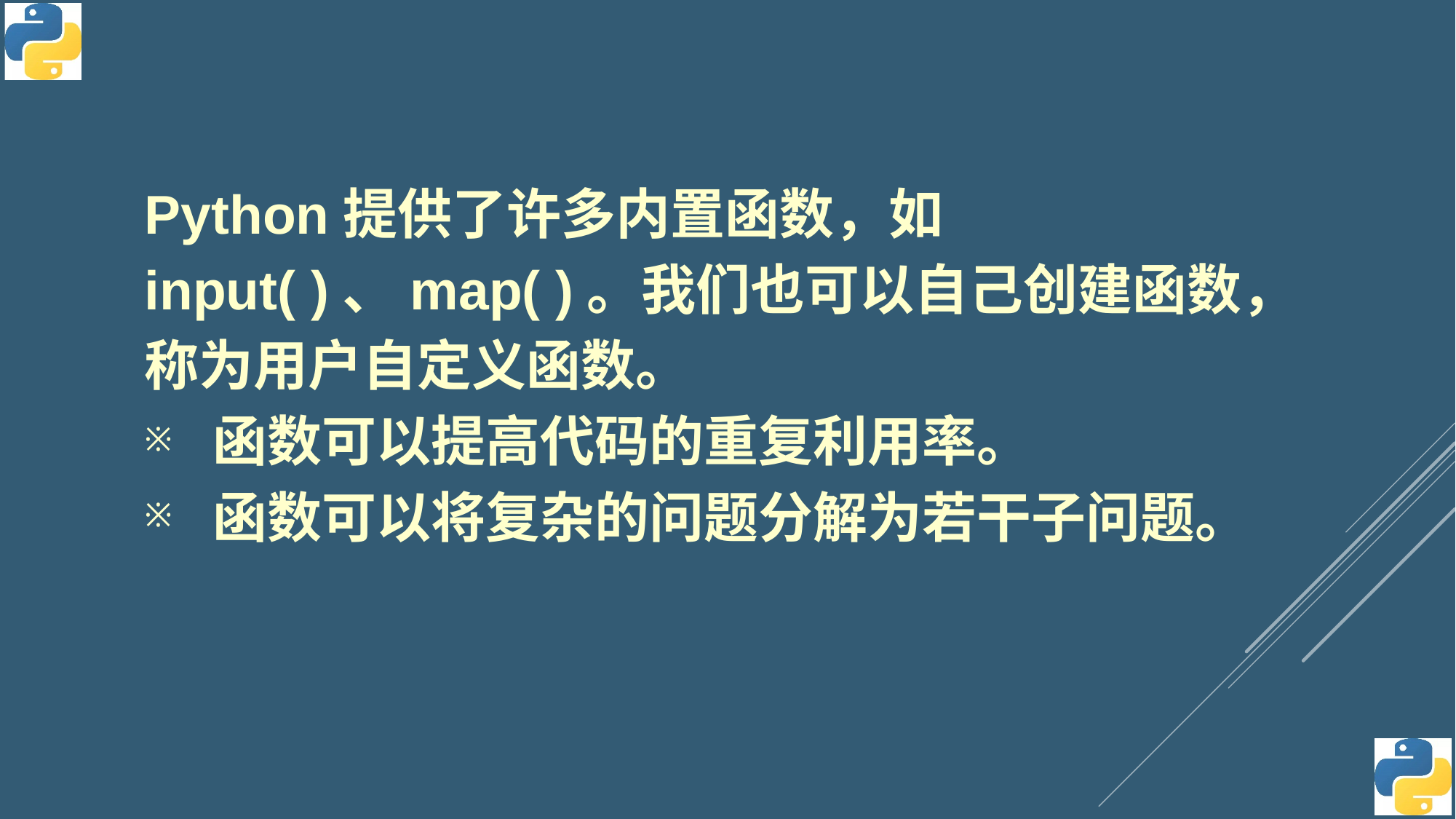

Python提供了许多内置函数，如input( )、map( )。我们也可以自己创建函数，称为用户自定义函数。
函数可以提高代码的重复利用率。
函数可以将复杂的问题分解为若干子问题。